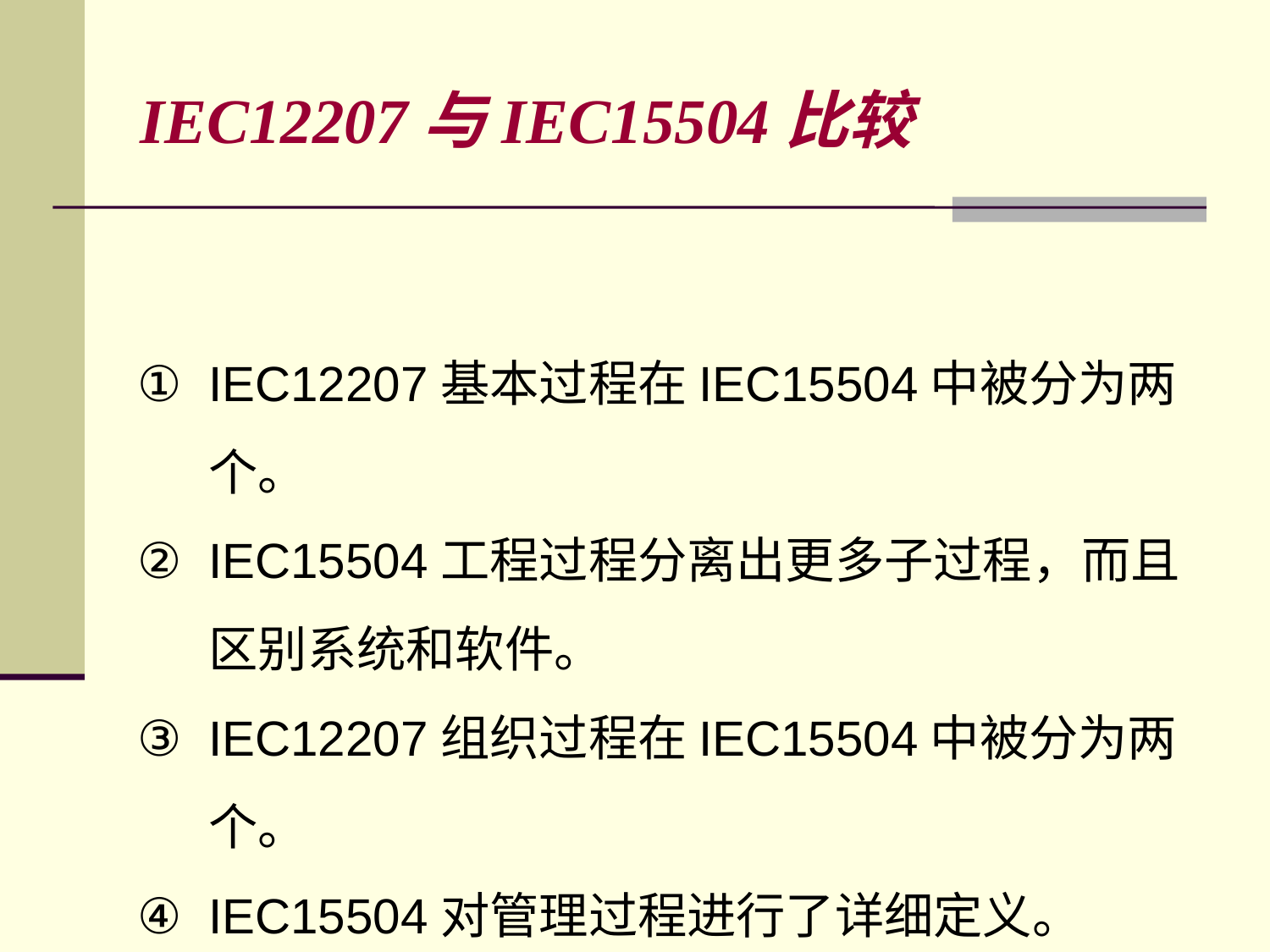

# IEC12207与IEC15504比较
IEC12207基本过程在IEC15504中被分为两个。
IEC15504工程过程分离出更多子过程，而且区别系统和软件。
IEC12207组织过程在IEC15504中被分为两个。
IEC15504对管理过程进行了详细定义。